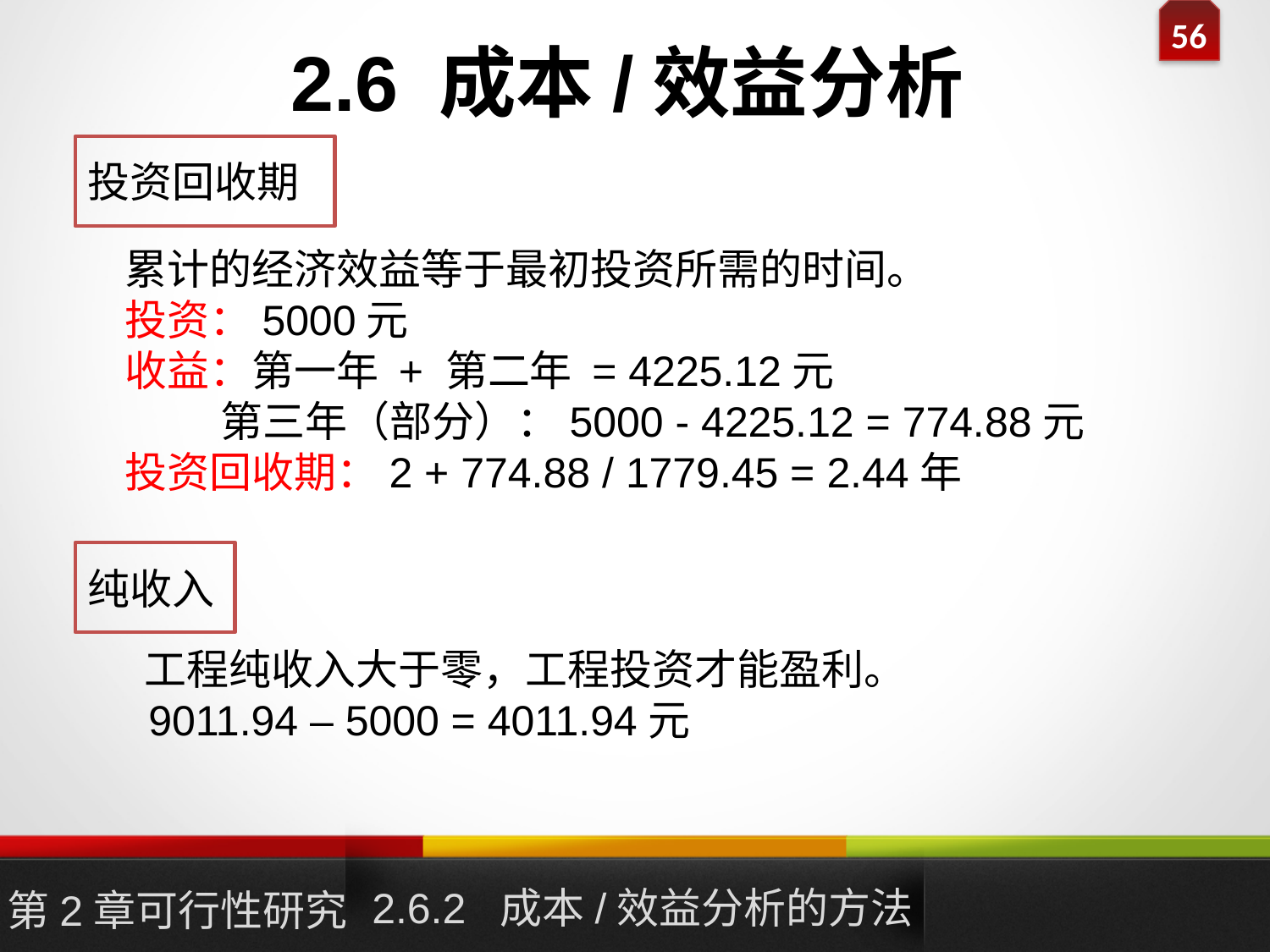

# 2.6 成本/效益分析
投资回收期
累计的经济效益等于最初投资所需的时间。
投资：5000元
收益：第一年 + 第二年 = 4225.12元
         第三年（部分）：5000 - 4225.12 = 774.88元
投资回收期：2 + 774.88 / 1779.45 = 2.44年

纯收入
 工程纯收入大于零，工程投资才能盈利。
  9011.94 – 5000 = 4011.94元
2.6.2  成本/效益分析的方法
第2章可行性研究